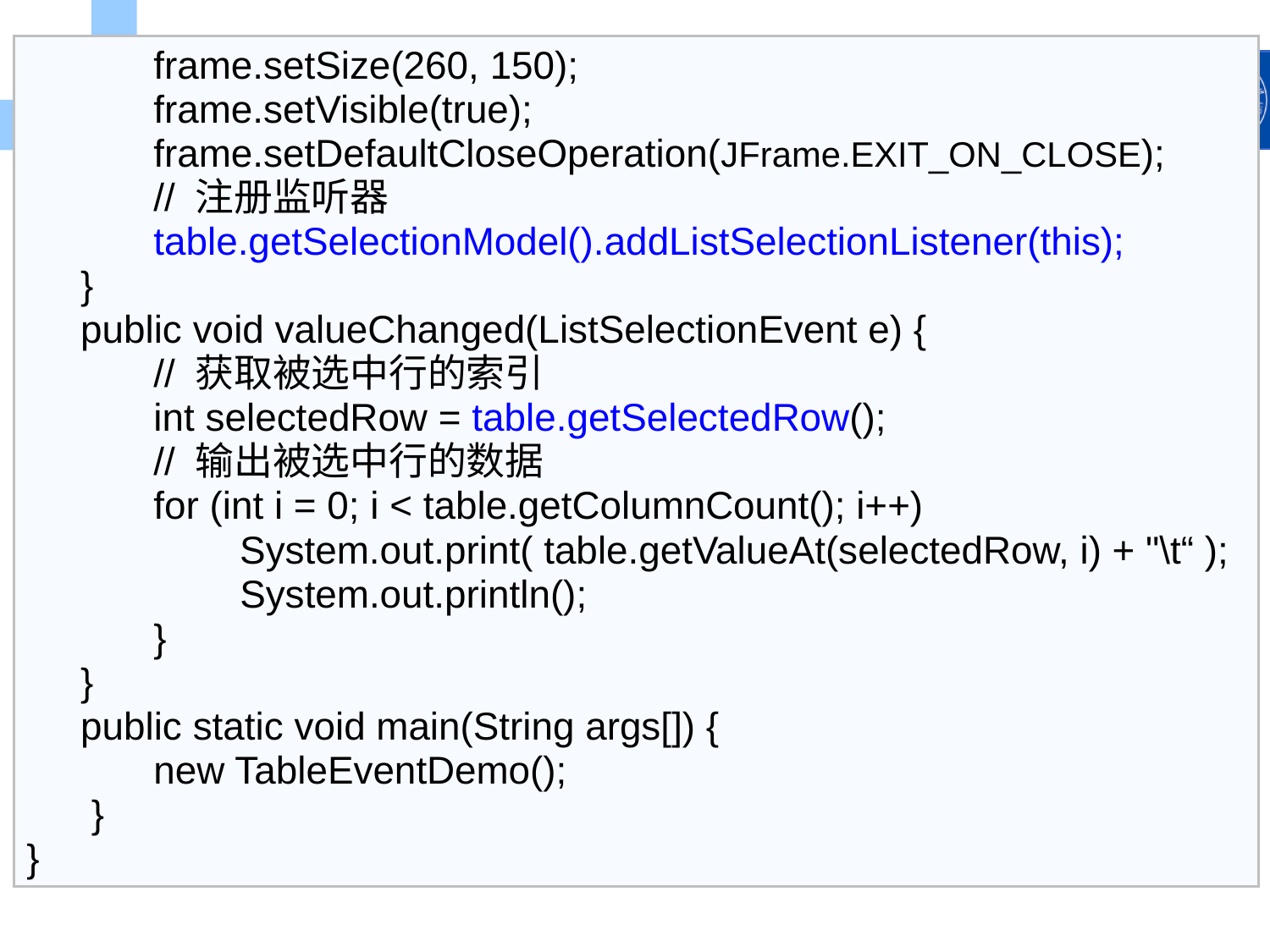

frame.setSize(260, 150);
	frame.setVisible(true);
	frame.setDefaultCloseOperation(JFrame.EXIT_ON_CLOSE);
	// 注册监听器
	table.getSelectionModel().addListSelectionListener(this);
     }
     public void valueChanged(ListSelectionEvent e) {
	// 获取被选中行的索引
	int selectedRow = table.getSelectedRow();
	// 输出被选中行的数据
	for (int i = 0; i < table.getColumnCount(); i++)		 	        System.out.print( table.getValueAt(selectedRow, i) + "\t“ );
	        System.out.println();
	}
     }
     public static void main(String args[]) {
	new TableEventDemo();
      }
}